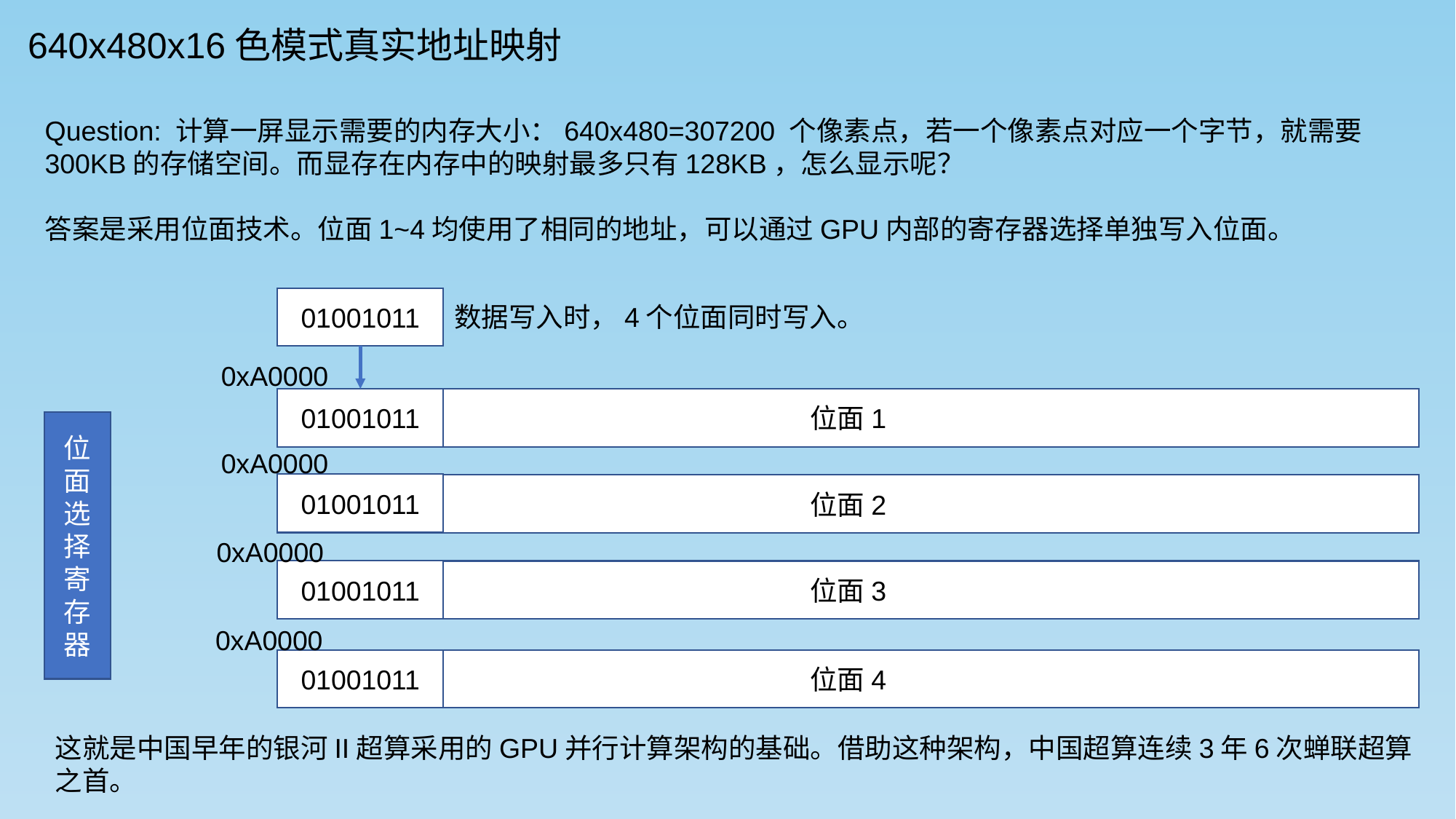

640x480x16色模式真实地址映射
Question: 计算一屏显示需要的内存大小：640x480=307200 个像素点，若一个像素点对应一个字节，就需要300KB的存储空间。而显存在内存中的映射最多只有128KB，怎么显示呢？

答案是采用位面技术。位面1~4均使用了相同的地址，可以通过GPU内部的寄存器选择单独写入位面。
01001011
数据写入时，4个位面同时写入。
0xA0000
位面1
01001011
位面选择寄存器
0xA0000
01001011
位面2
0xA0000
01001011
位面3
0xA0000
位面4
01001011
这就是中国早年的银河II超算采用的GPU并行计算架构的基础。借助这种架构，中国超算连续3年6次蝉联超算之首。